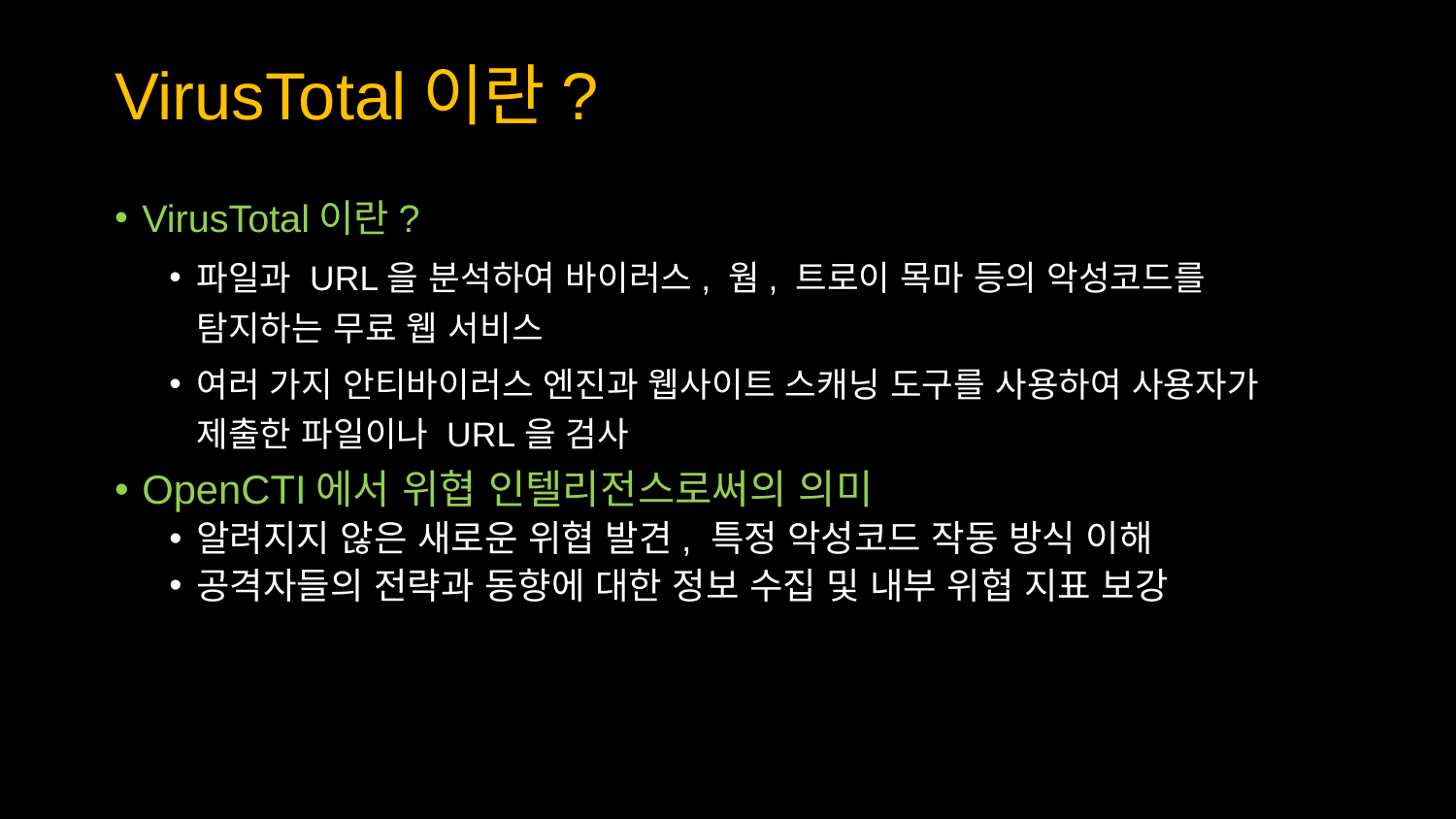

# VirusTotal이란?
VirusTotal이란?
파일과 URL을 분석하여 바이러스, 웜, 트로이 목마 등의 악성코드를 탐지하는 무료 웹 서비스
여러 가지 안티바이러스 엔진과 웹사이트 스캐닝 도구를 사용하여 사용자가 제출한 파일이나 URL을 검사
OpenCTI에서 위협 인텔리전스로써의 의미
알려지지 않은 새로운 위협 발견, 특정 악성코드 작동 방식 이해
공격자들의 전략과 동향에 대한 정보 수집 및 내부 위협 지표 보강